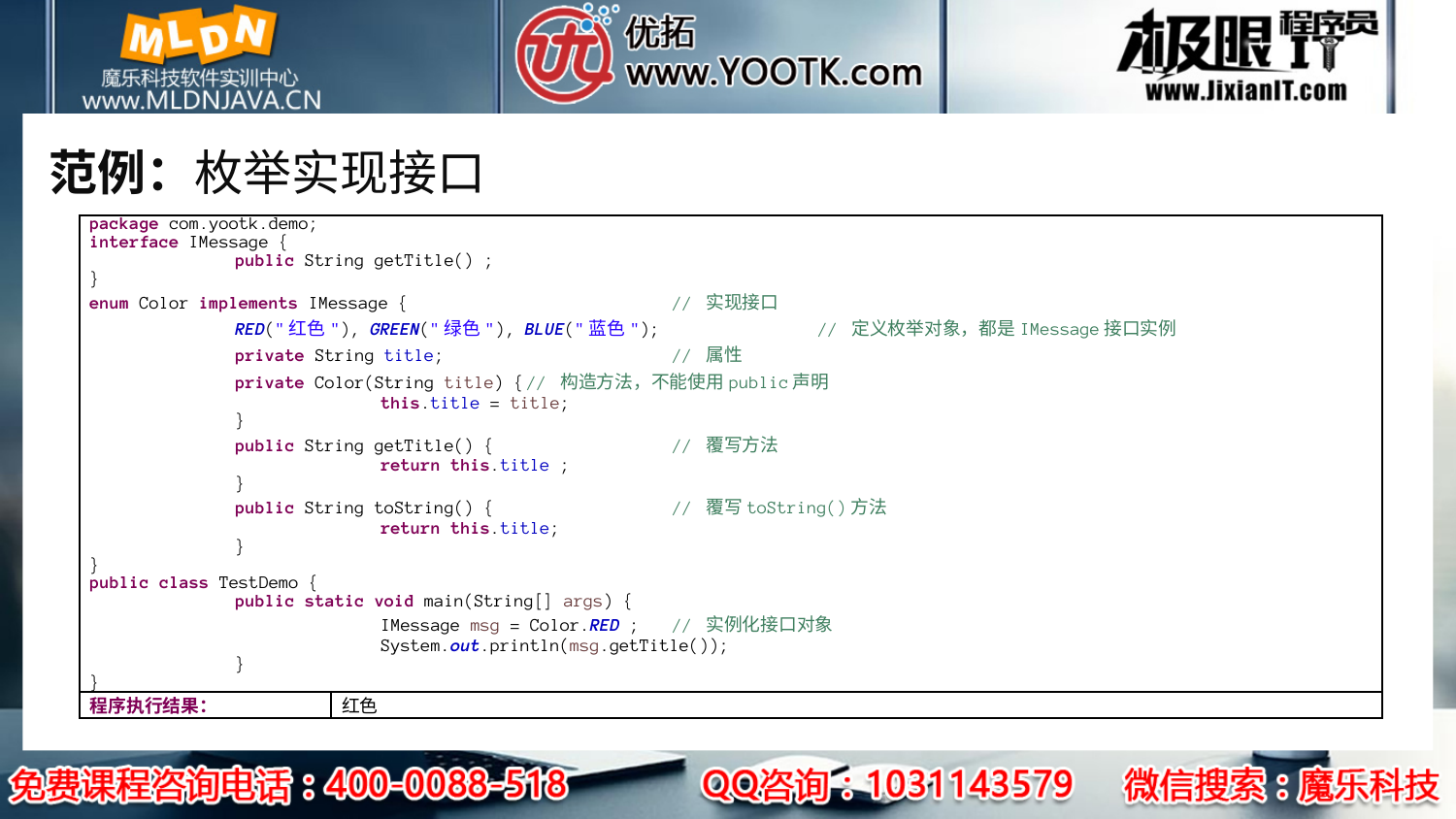

# 范例：枚举实现接口
| package com.yootk.demo; interface IMessage { public String getTitle() ; } enum Color implements IMessage { // 实现接口 RED("红色"), GREEN("绿色"), BLUE("蓝色"); // 定义枚举对象，都是IMessage接口实例 private String title; // 属性 private Color(String title) { // 构造方法，不能使用public声明 this.title = title; } public String getTitle() { // 覆写方法 return this.title ; } public String toString() { // 覆写toString()方法 return this.title; } } public class TestDemo { public static void main(String[] args) { IMessage msg = Color.RED ; // 实例化接口对象 System.out.println(msg.getTitle()); } } |  |
| --- | --- |
| 程序执行结果： | 红色 |